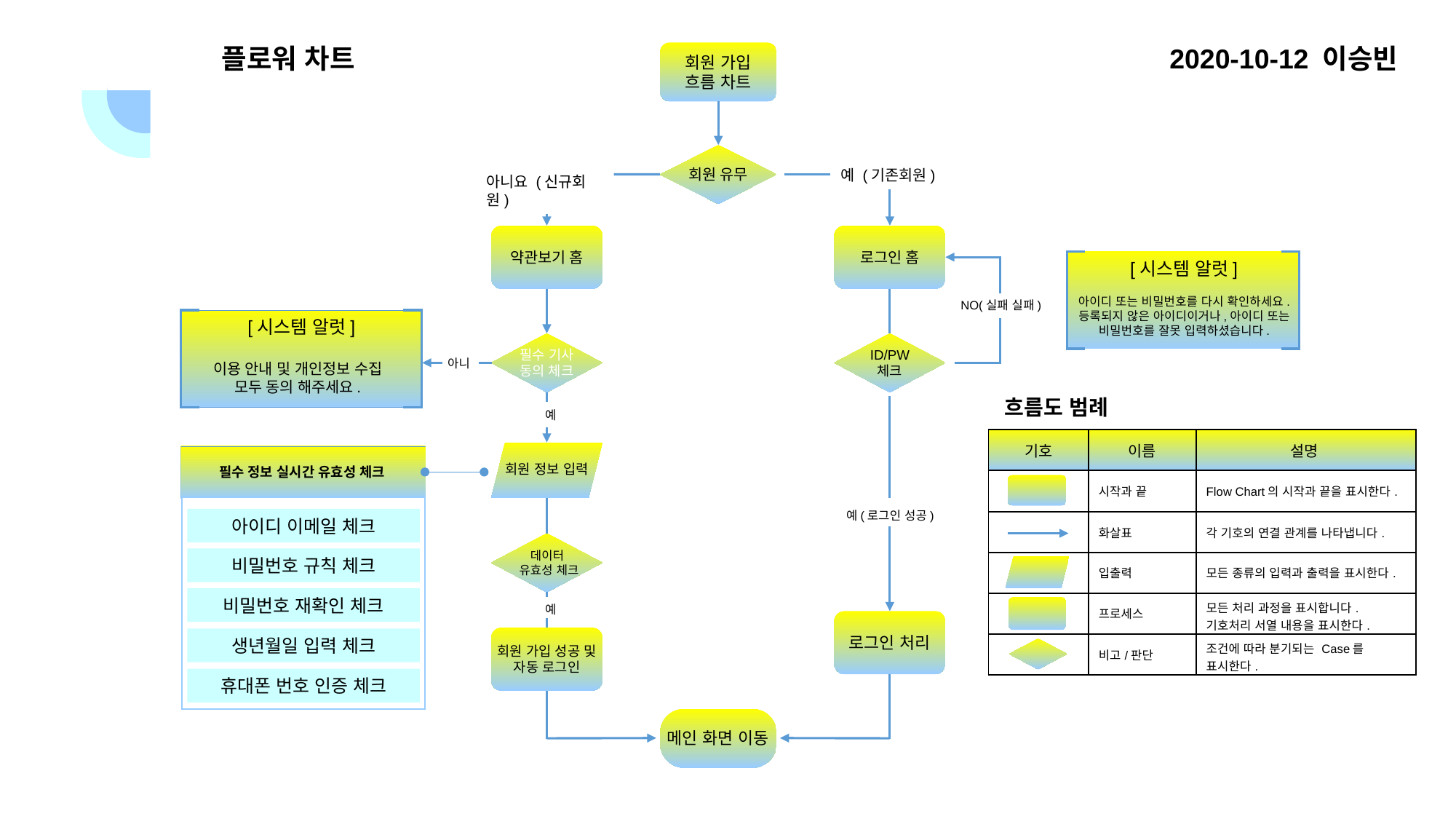

플로워 차트
2020-10-12 이승빈
회원 가입
흐름 차트

회원 유무
예 (기존회원)
아니요 (신규회원)
약관보기 홈
로그인 홈

[시스템 알럿]

아이디 또는 비밀번호를 다시 확인하세요.
등록되지 않은 아이디이거나,아이디 또는
비밀번호를 잘못 입력하셨습니다.

NO(실패 실패)

[시스템 알럿]

필수 기사
동의 체크
ID/PW
체크
아니
이용 안내 및 개인정보 수집
모두 동의 해주세요.
흐름도 범례
예
| 기호 | 이름 | 설명 |
| --- | --- | --- |
|  | 시작과 끝 | Flow Chart의 시작과 끝을 표시한다. |
|  | 화살표 | 각 기호의 연결 관계를 나타냅니다. |
|  | 입출력 | 모든 종류의 입력과 출력을 표시한다. |
|  | 프로세스 | 모든 처리 과정을 표시합니다. 기호처리 서열 내용을 표시한다. |
|  | 비고/판단 | 조건에 따라 분기되는 Case를 표시한다. |

회원 정보 입력

필수 정보 실시간 유효성 체크

예(로그인 성공)
아이디 이메일 체크

데이터
유효성 체크
비밀번호 규칙 체크

비밀번호 재확인 체크
예

로그인 처리

회원 가입 성공 및
자동 로그인
생년월일 입력 체크

휴대폰 번호 인증 체크

메인 화면 이동